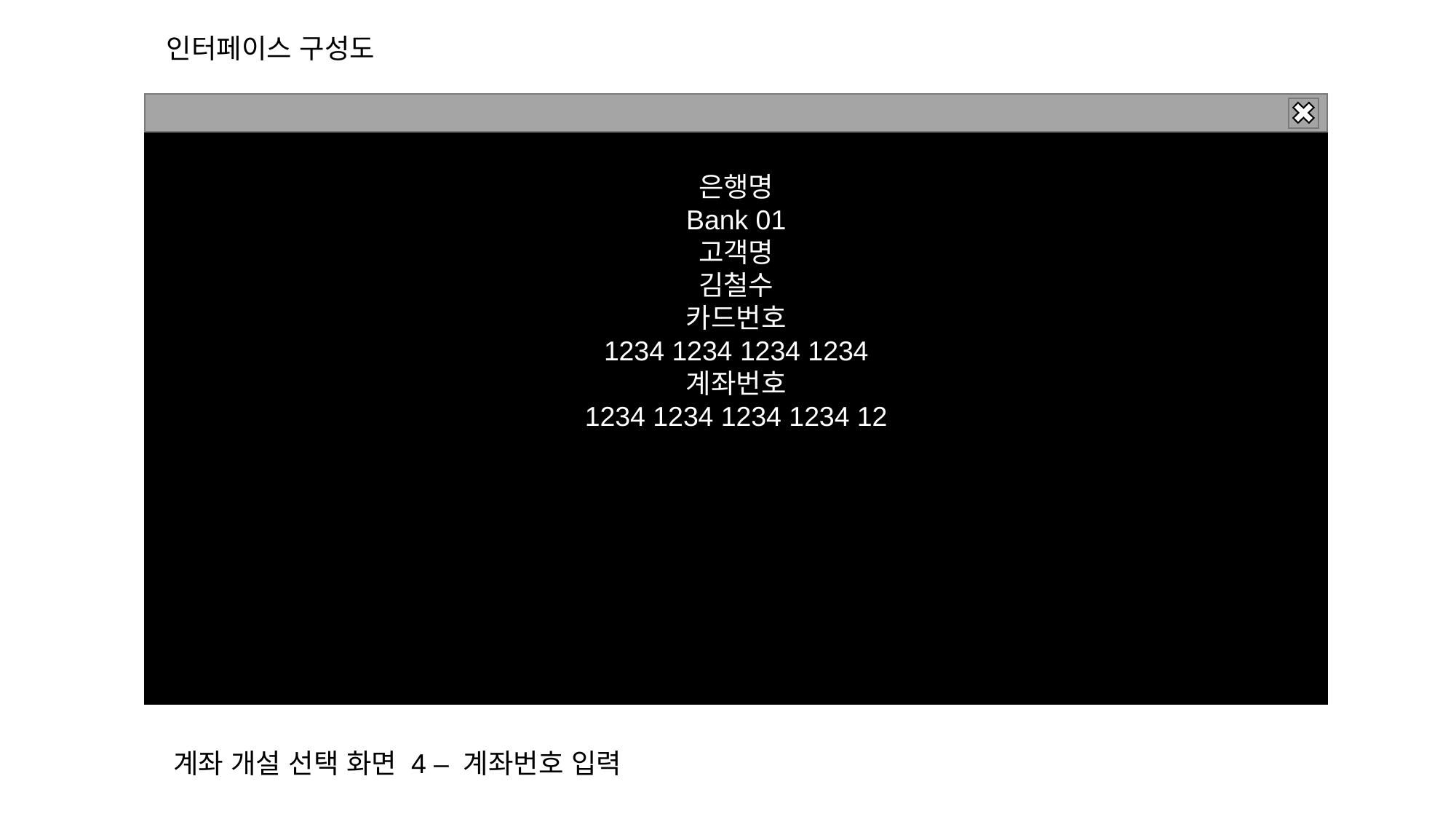

인터페이스 구성도

은행명
Bank 01
고객명
김철수
카드번호
1234 1234 1234 1234
계좌번호
1234 1234 1234 1234 12

계좌 개설 선택 화면 4 – 계좌번호 입력